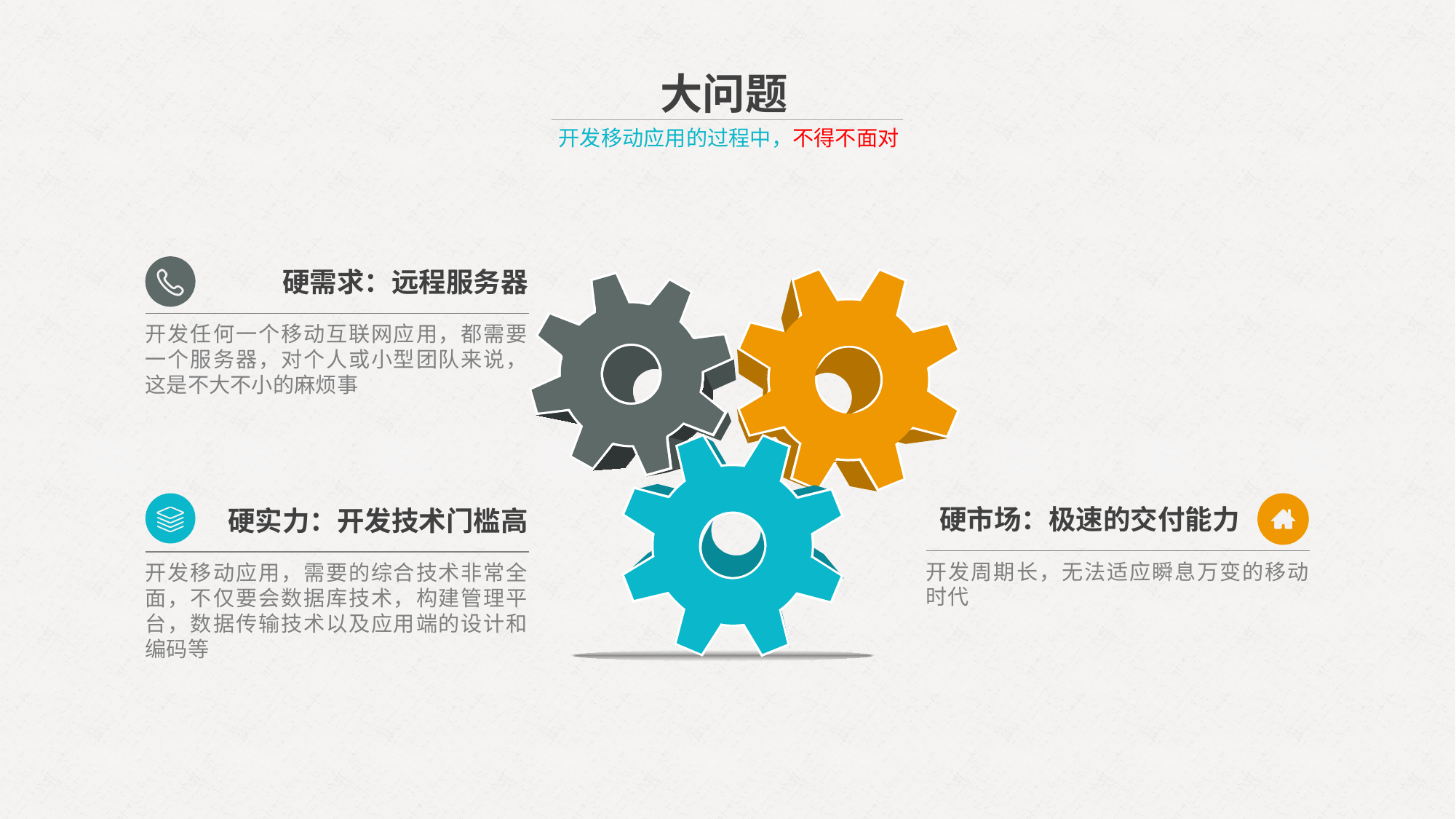

大问题
开发移动应用的过程中，不得不面对

硬需求：远程服务器

开发任何一个移动互联网应用，都需要一个服务器，对个人或小型团队来说，这是不大不小的麻烦事

硬市场：极速的交付能力
硬实力：开发技术门槛高
开发周期长，无法适应瞬息万变的移动时代
开发移动应用，需要的综合技术非常全面，不仅要会数据库技术，构建管理平台，数据传输技术以及应用端的设计和编码等